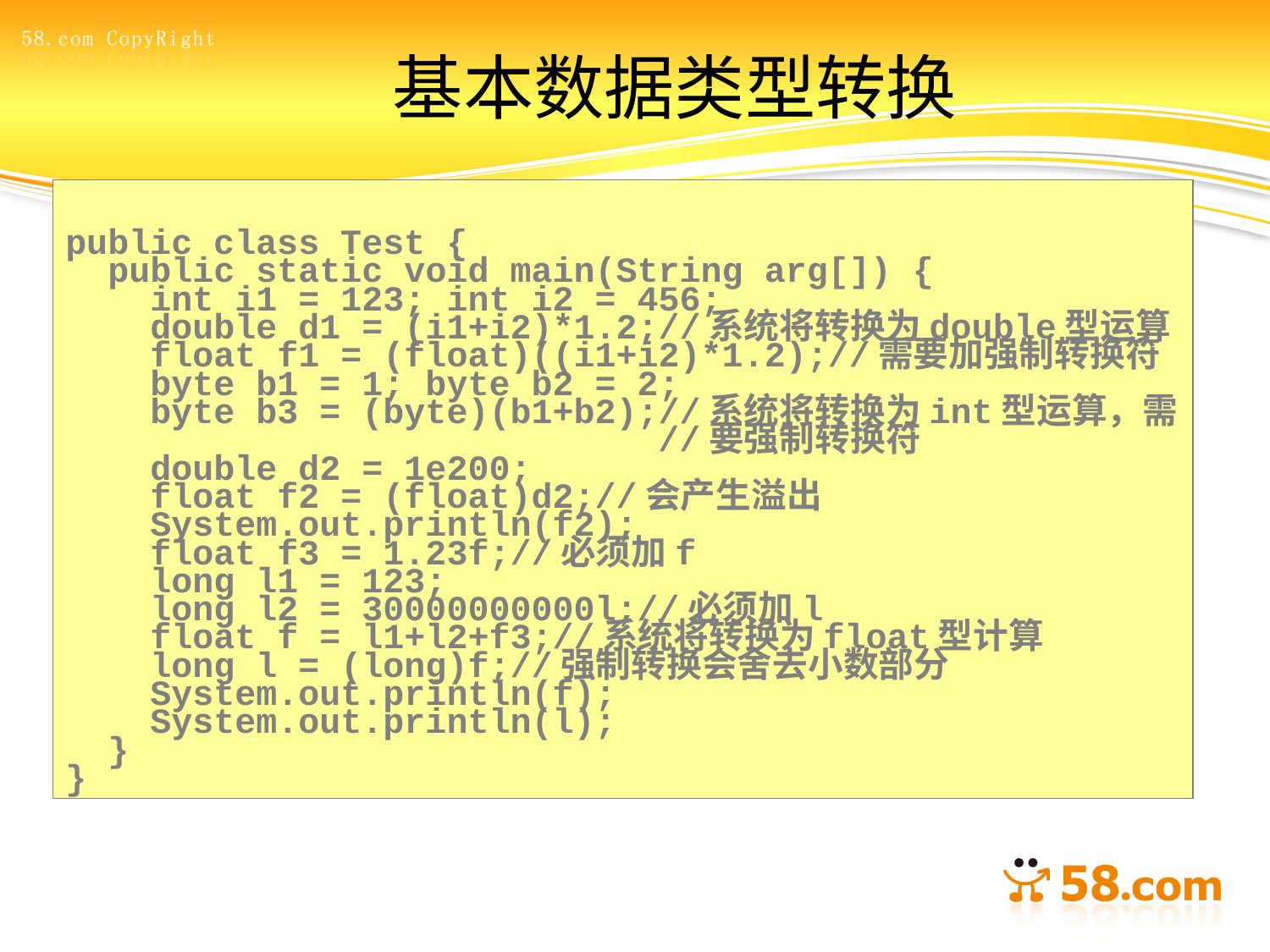

# 基本数据类型转换

public class Test {
  public static void main(String arg[]) {
    int i1 = 123; int i2 = 456;
    double d1 = (i1+i2)*1.2;//系统将转换为double型运算
    float f1 = (float)((i1+i2)*1.2);//需要加强制转换符
    byte b1 = 1; byte b2 = 2;
    byte b3 = (byte)(b1+b2);//系统将转换为int型运算，需
                            //要强制转换符
    double d2 = 1e200;
    float f2 = (float)d2;//会产生溢出
    System.out.println(f2);
    float f3 = 1.23f;//必须加f
    long l1 = 123;
    long l2 = 30000000000l;//必须加l
    float f = l1+l2+f3;//系统将转换为float型计算
    long l = (long)f;//强制转换会舍去小数部分
    System.out.println(f);
    System.out.println(l);
  }
}